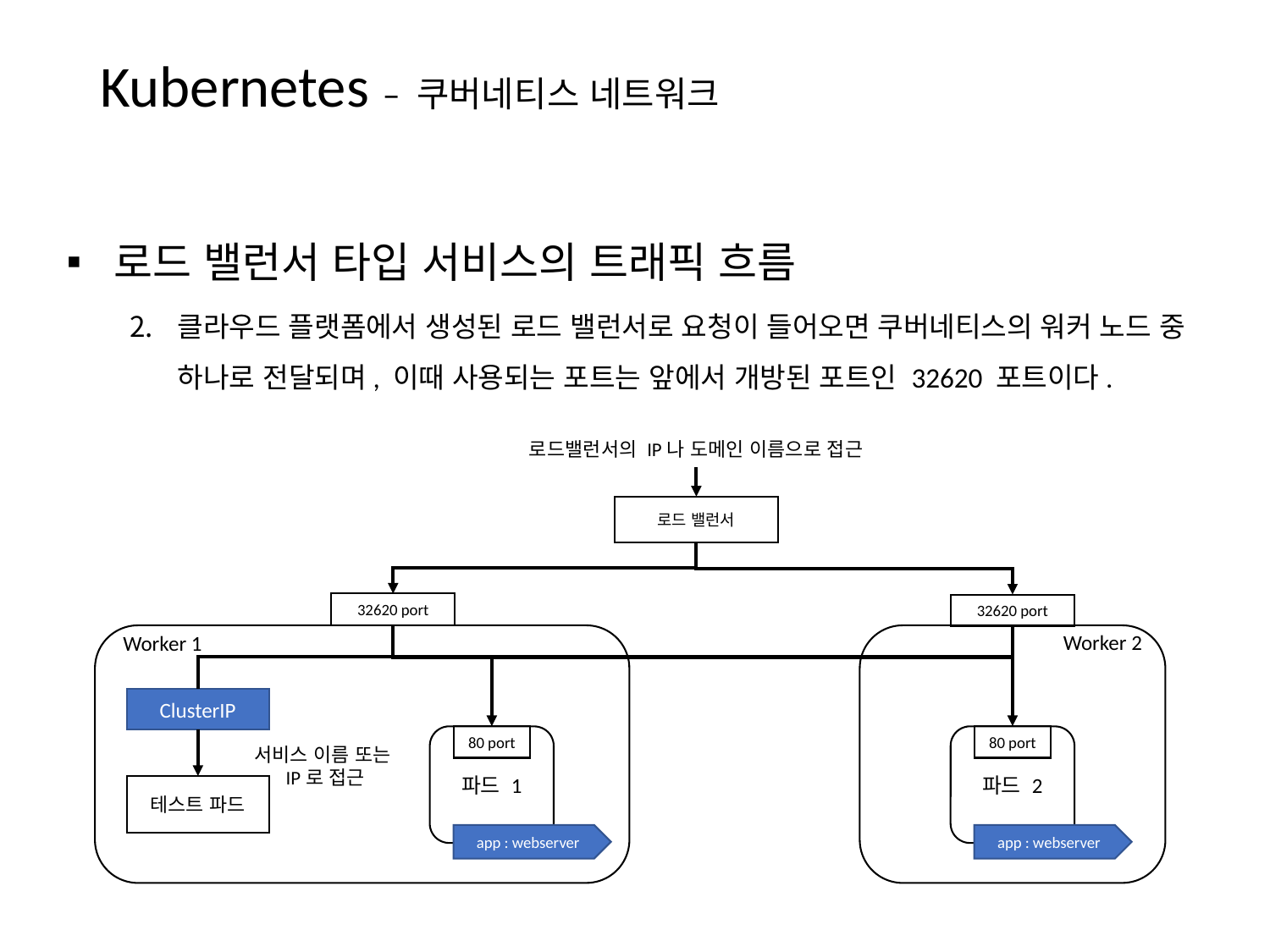

# Kubernetes – 쿠버네티스 네트워크
로드 밸런서 타입 서비스의 트래픽 흐름
클라우드 플랫폼에서 생성된 로드 밸런서로 요청이 들어오면 쿠버네티스의 워커 노드 중 하나로 전달되며, 이때 사용되는 포트는 앞에서 개방된 포트인 32620 포트이다.
로드밸런서의 IP나 도메인 이름으로 접근
로드 밸런서
32620 port
32620 port
Worker 2
Worker 1

ClusterIP
80 port
80 port
파드 1
파드 2
서비스 이름 또는
IP로 접근
테스트 파드
app : webserver
app : webserver